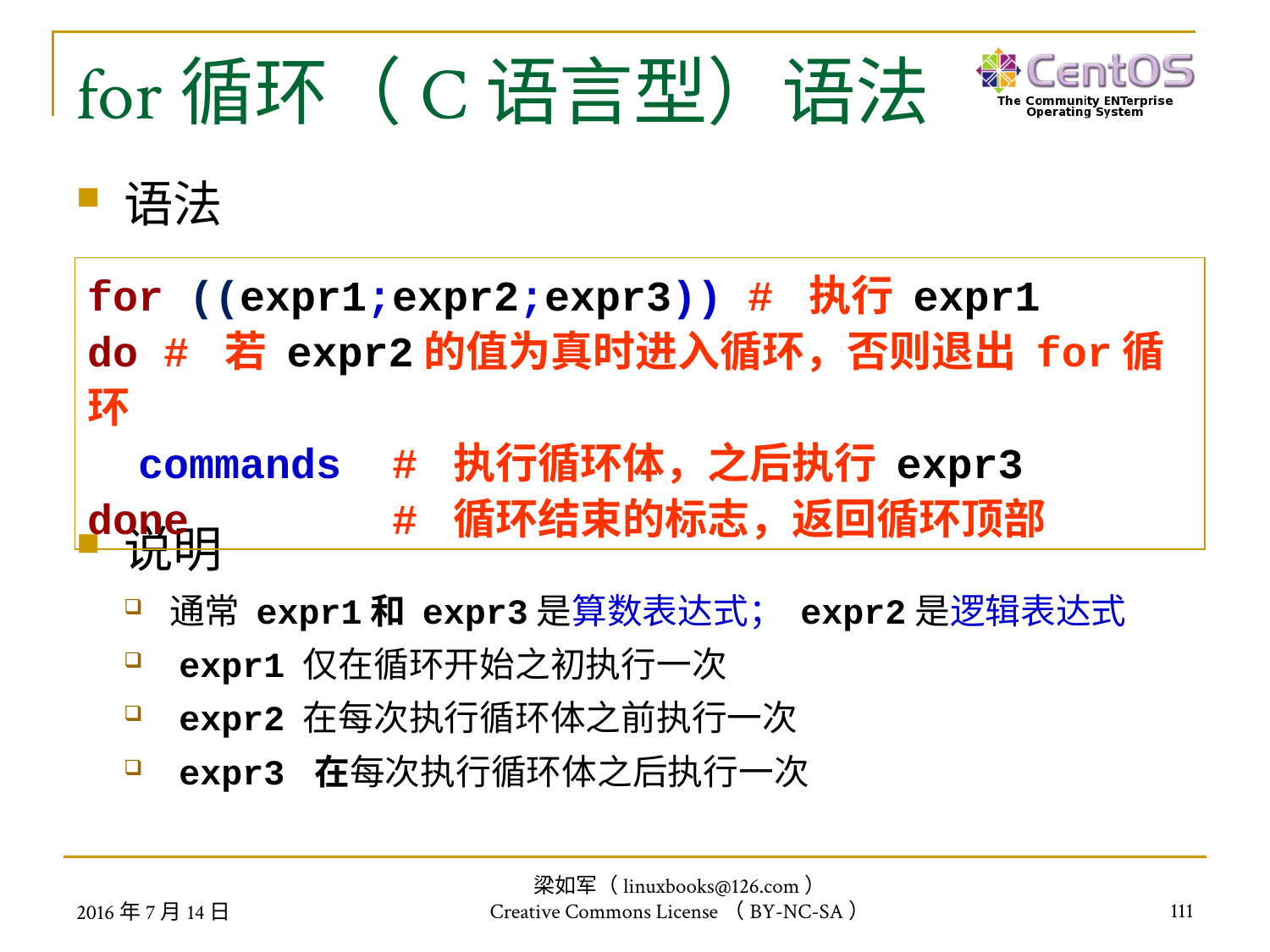

# for循环（C语言型）语法
语法

说明
通常 expr1和 expr3是算数表达式； expr2是逻辑表达式
 expr1 仅在循环开始之初执行一次
 expr2 在每次执行循环体之前执行一次
 expr3 在每次执行循环体之后执行一次

for ((expr1;expr2;expr3)) # 执行 expr1
do # 若 expr2的值为真时进入循环，否则退出 for循环
  commands  # 执行循环体，之后执行 expr3
done        # 循环结束的标志，返回循环顶部
梁如军（linuxbooks@126.com）
Creative Commons License（BY-NC-SA）
2016年7月14日
111